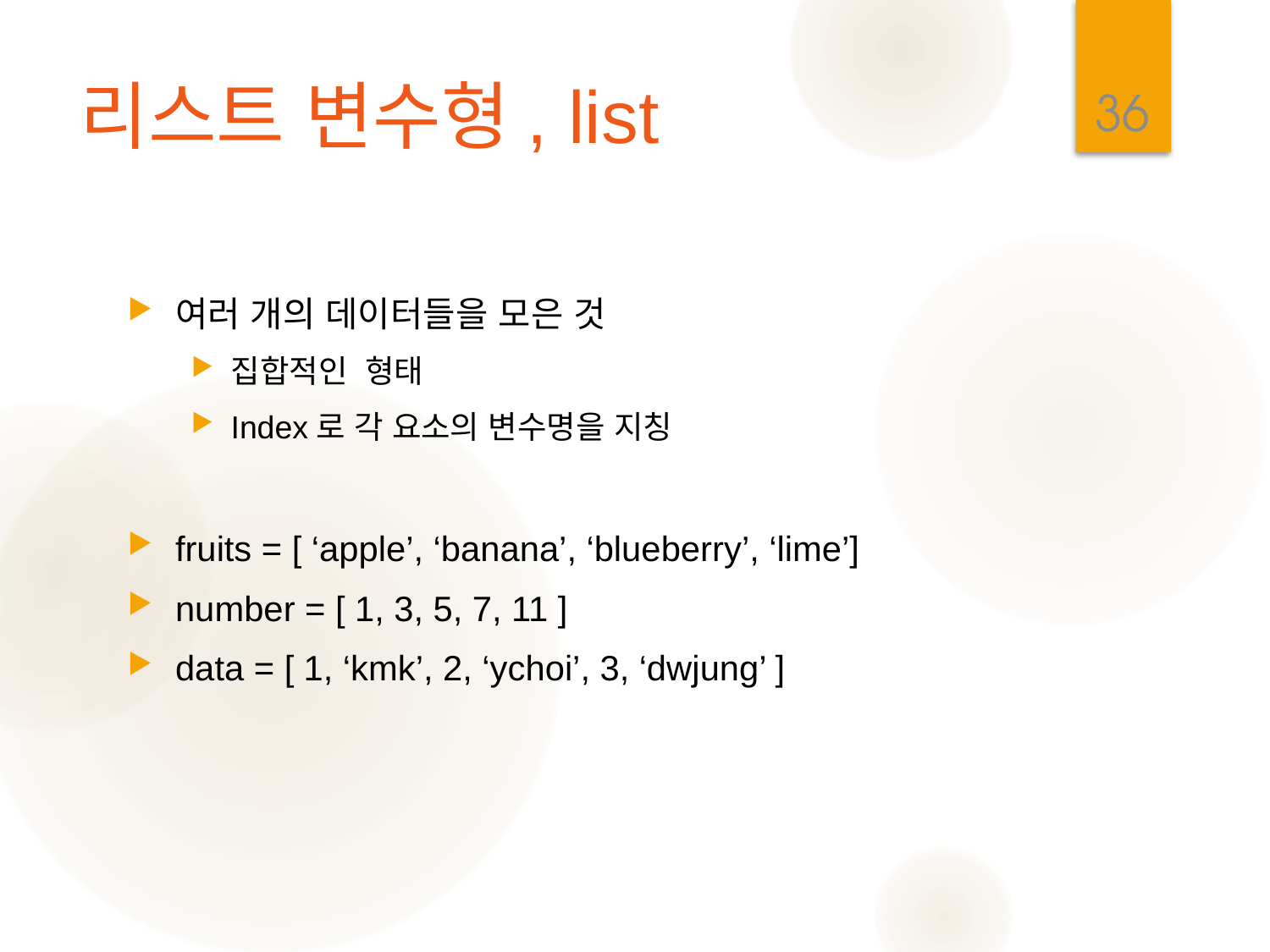

36
# 리스트 변수형, list
여러 개의 데이터들을 모은 것
집합적인  형태
Index로 각 요소의 변수명을 지칭

fruits = [ ‘apple’, ‘banana’, ‘blueberry’, ‘lime’]
number = [ 1, 3, 5, 7, 11 ]
data = [ 1, ‘kmk’, 2, ‘ychoi’, 3, ‘dwjung’ ]